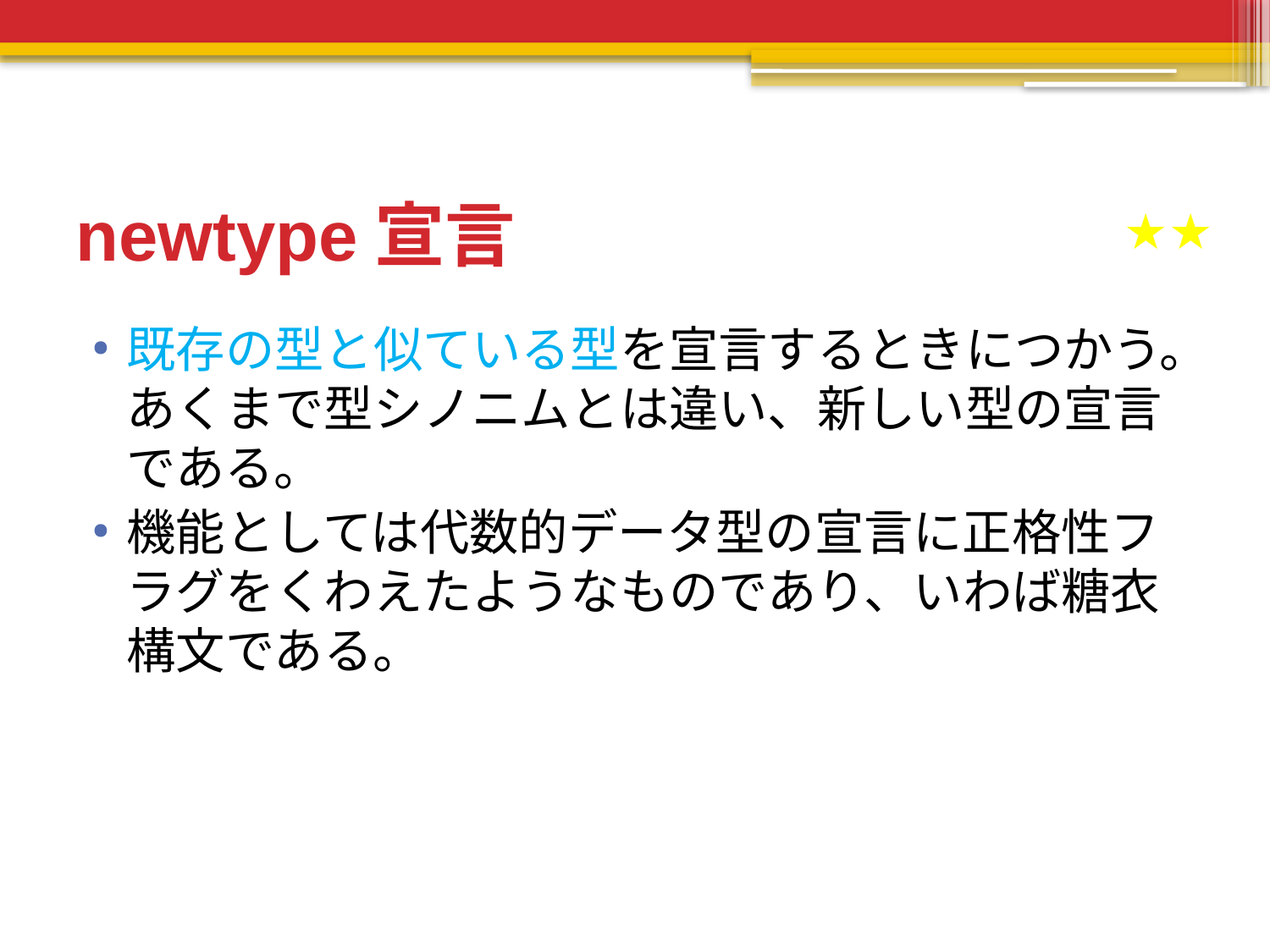

# newtype宣言
★★★★★
既存の型と似ている型を宣言するときにつかう。あくまで型シノニムとは違い、新しい型の宣言である。
機能としては代数的データ型の宣言に正格性フラグをくわえたようなものであり、いわば糖衣構文である。